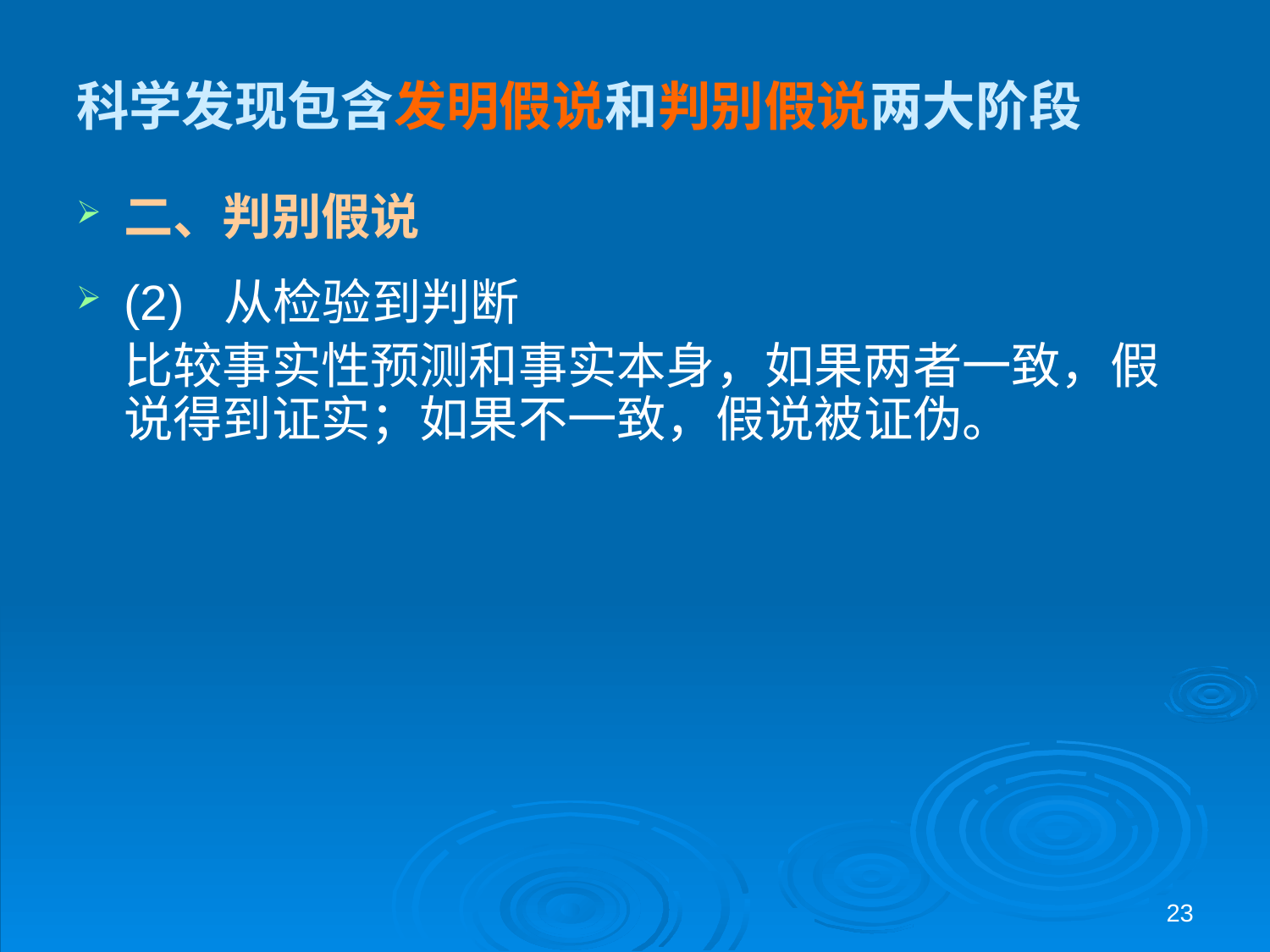

科学发现包含发明假说和判别假说两大阶段

二、判别假说

(2)  从检验到判断
	比较事实性预测和事实本身，如果两者一致，假说得到证实；如果不一致，假说被证伪。

23